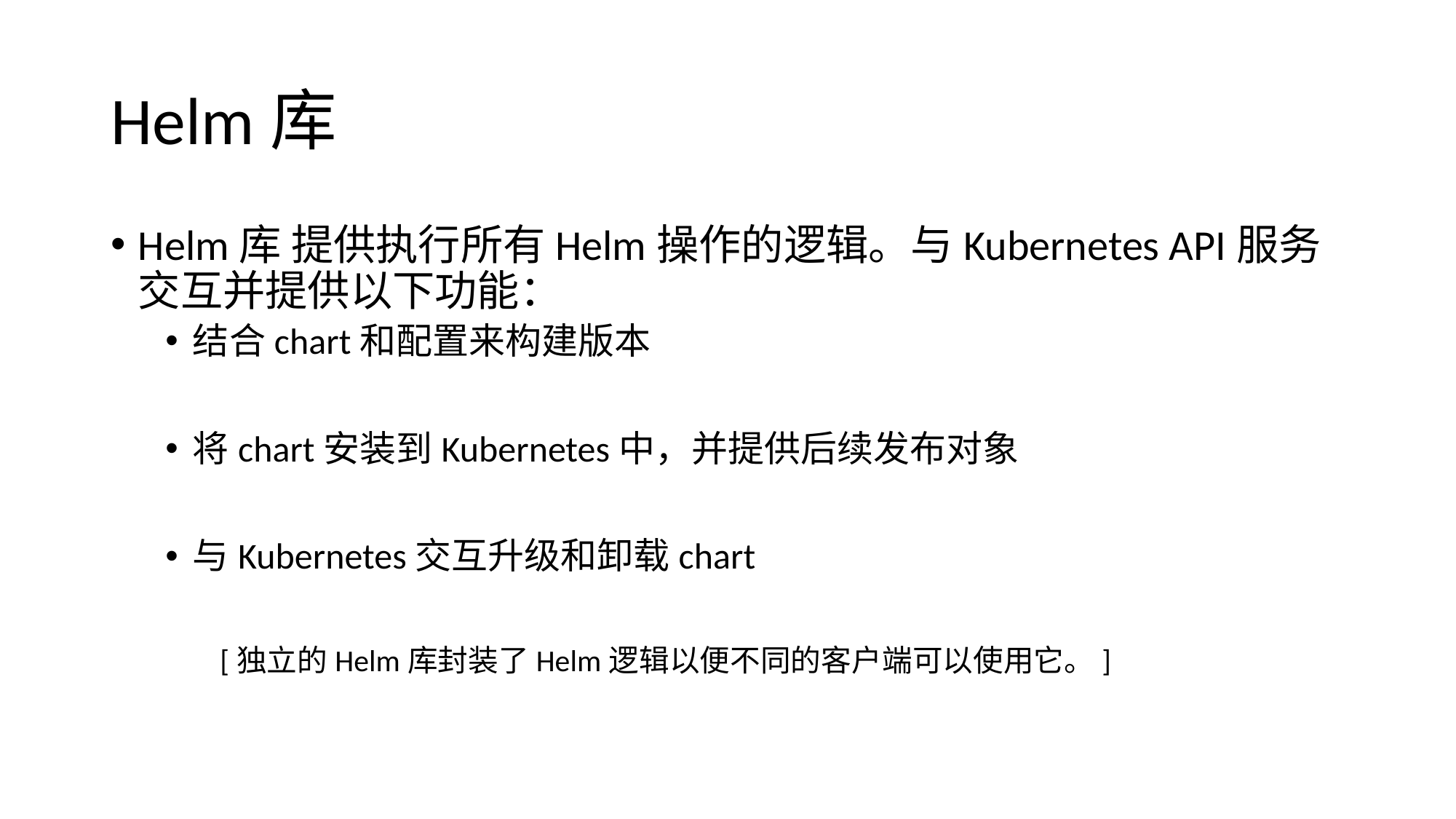

# Helm库
Helm库 提供执行所有Helm操作的逻辑。与Kubernetes API服务交互并提供以下功能：
结合chart和配置来构建版本

将chart安装到Kubernetes中，并提供后续发布对象

与Kubernetes交互升级和卸载chart

[独立的Helm库封装了Helm逻辑以便不同的客户端可以使用它。]